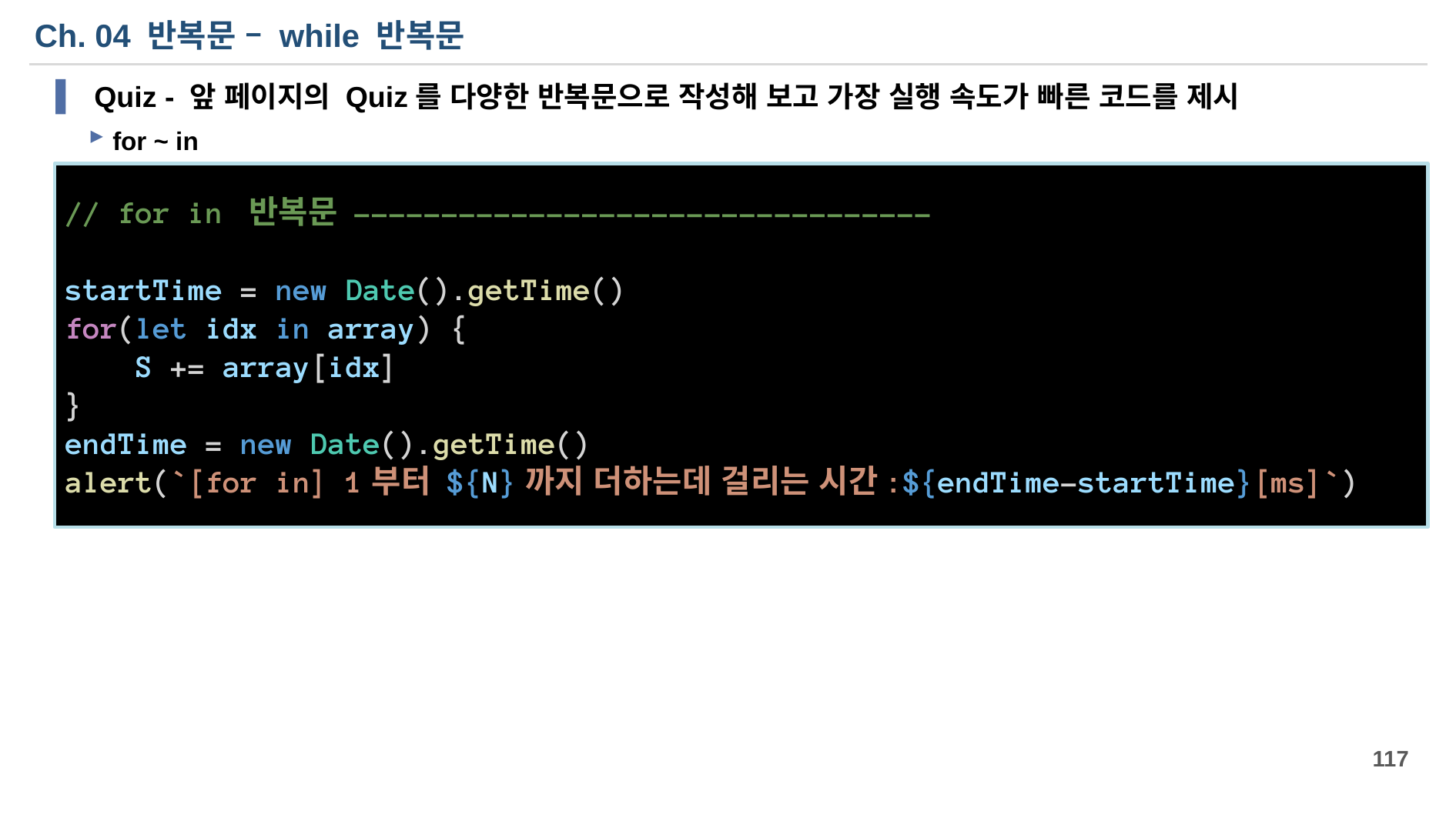

# Ch. 04 반복문 – while 반복문
 Quiz - 앞 페이지의 Quiz를 다양한 반복문으로 작성해 보고 가장 실행 속도가 빠른 코드를 제시
for ~ in

// for in 반복문 ---------------------------------

startTime = new Date().getTime()
for(let idx in array) {
    S += array[idx]
}
endTime = new Date().getTime()
alert(`[for in] 1부터 ${N}까지 더하는데 걸리는 시간:${endTime-startTime}[ms]`)
117